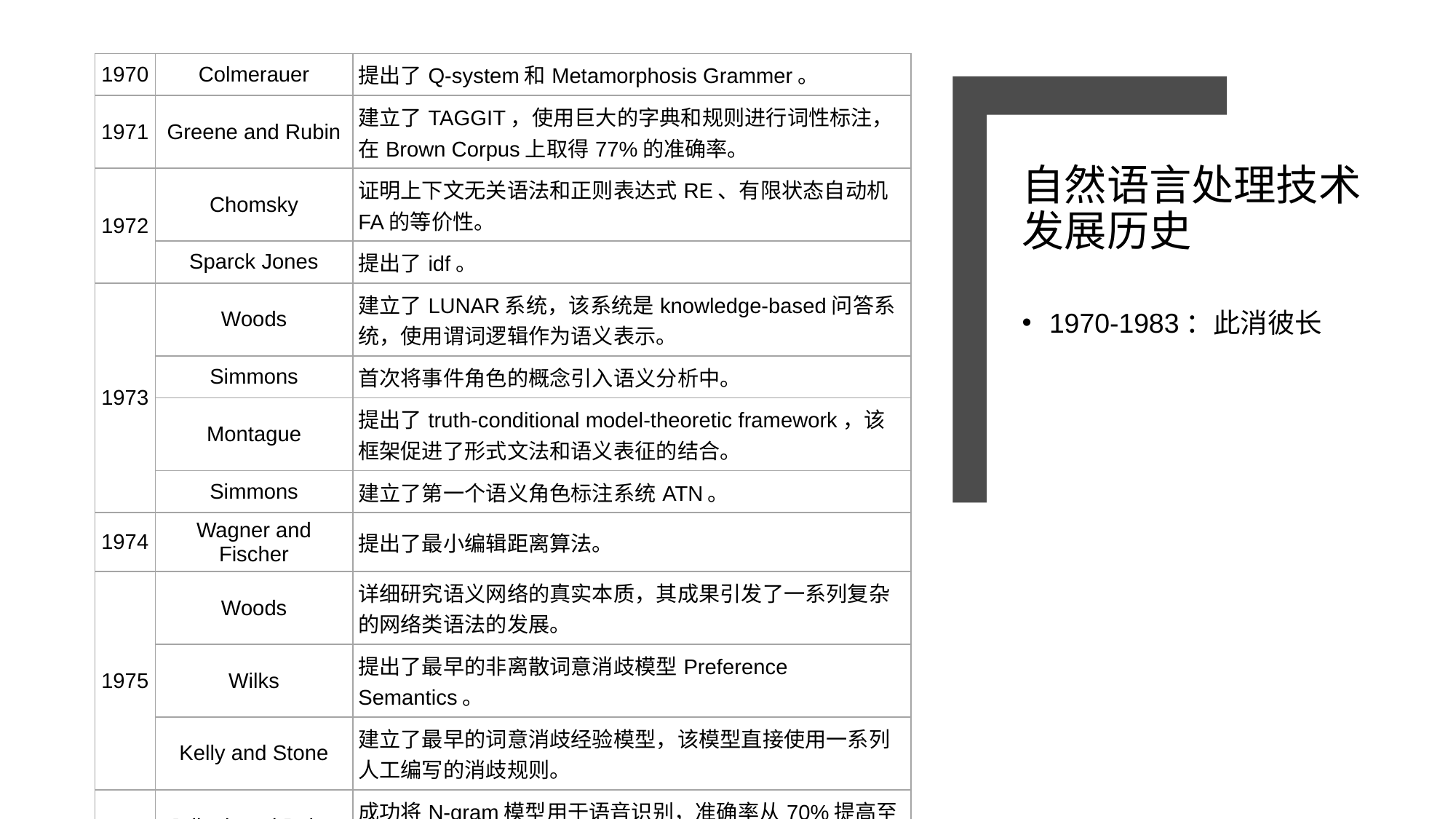

| 1970 | Colmerauer | 提出了Q-system和Metamorphosis Grammer。 |
| --- | --- | --- |
| 1971 | Greene and Rubin | 建立了TAGGIT，使用巨大的字典和规则进行词性标注，在Brown Corpus上取得77%的准确率。 |
| 1972 | Chomsky | 证明上下文无关语法和正则表达式RE、有限状态自动机FA的等价性。 |
|  | Sparck Jones | 提出了idf。 |
| 1973 | Woods | 建立了LUNAR系统，该系统是knowledge-based问答系统，使用谓词逻辑作为语义表示。 |
|  | Simmons | 首次将事件角色的概念引入语义分析中。 |
|  | Montague | 提出了truth-conditional model-theoretic framework，该框架促进了形式文法和语义表征的结合。 |
|  | Simmons | 建立了第一个语义角色标注系统ATN。 |
| 1974 | Wagner and Fischer | 提出了最小编辑距离算法。 |
| 1975 | Woods | 详细研究语义网络的真实本质，其成果引发了一系列复杂的网络类语法的发展。 |
|  | Wilks | 提出了最早的非离散词意消歧模型Preference Semantics。 |
|  | Kelly and Stone | 建立了最早的词意消歧经验模型，该模型直接使用一系列人工编写的消歧规则。 |
| 1976 | Jelinek and Baker | 成功将N-gram模型用于语音识别，准确率从70%提高至90%，规模从几百单词上升到几万单词。 |
|  | Bahl and Mercer | 建立了一个完善的概率词性标注器，并在解码阶段使用Viterbi。 |

# 自然语言处理技术发展历史
1970-1983：此消彼长